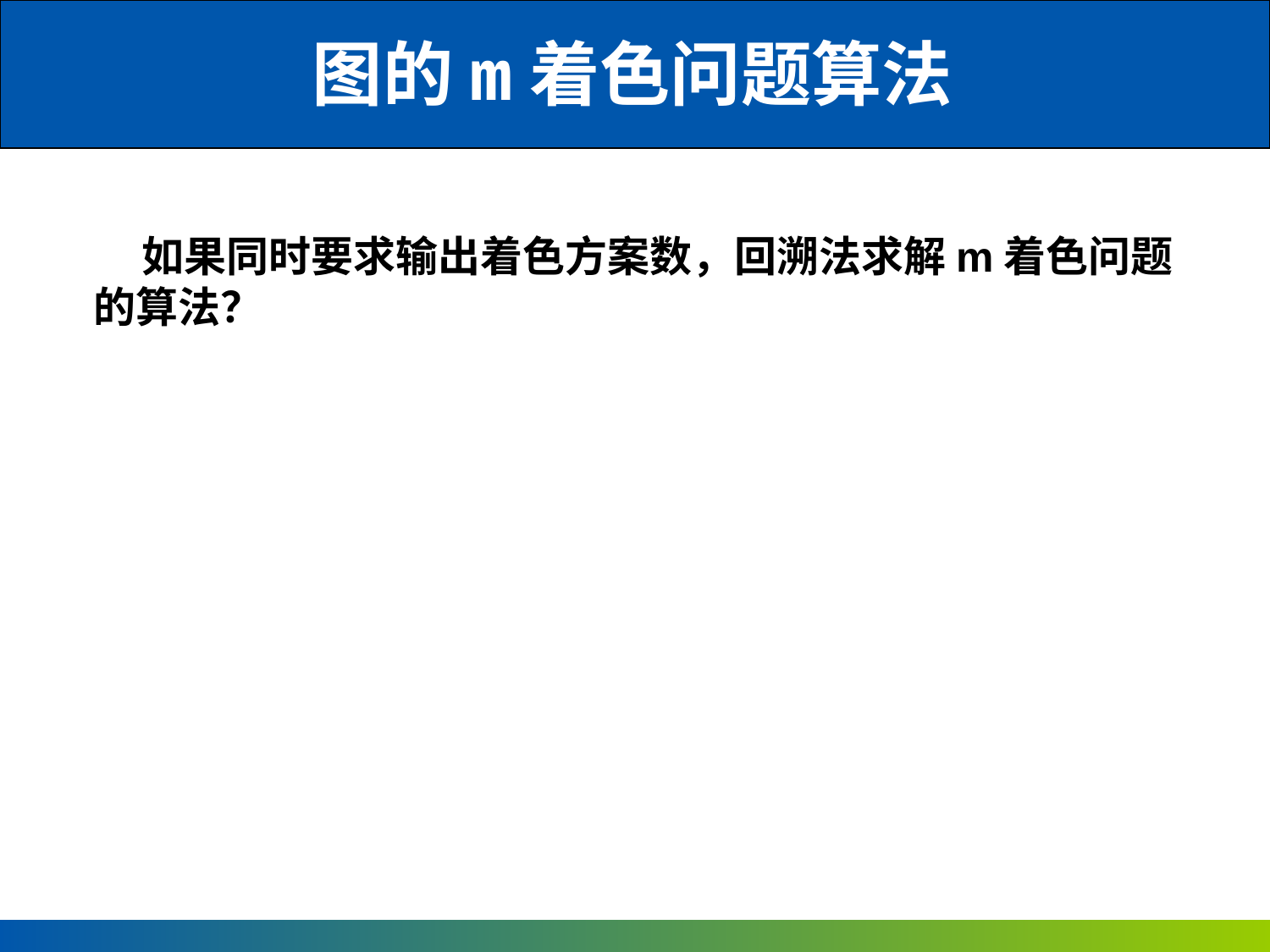

图的m着色问题算法
    如果同时要求输出着色方案数，回溯法求解m着色问题的算法？